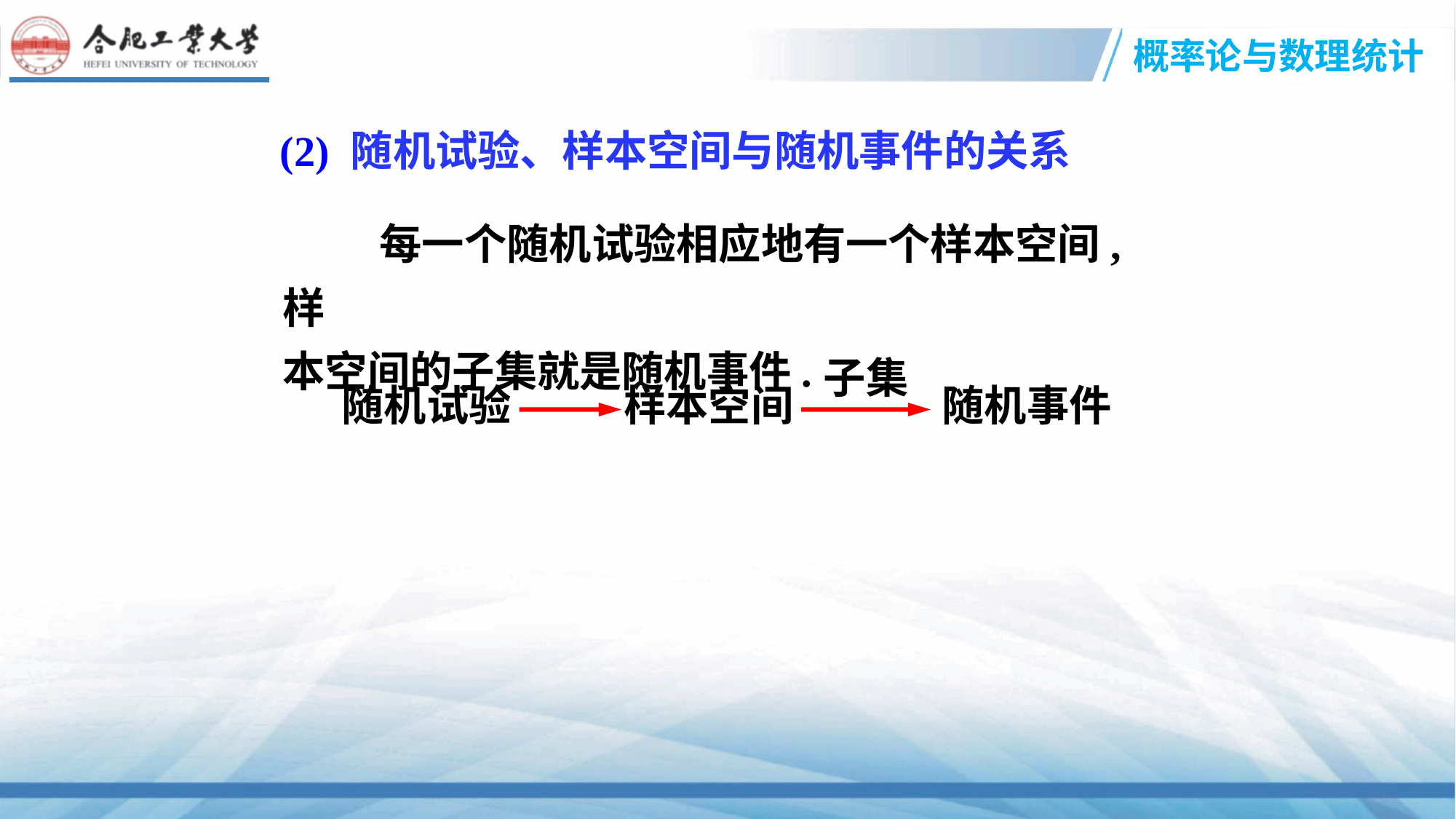

(2) 随机试验、样本空间与随机事件的关系
         每一个随机试验相应地有一个样本空间, 样
本空间的子集就是随机事件.
子集

随机试验
样本空间
随机事件